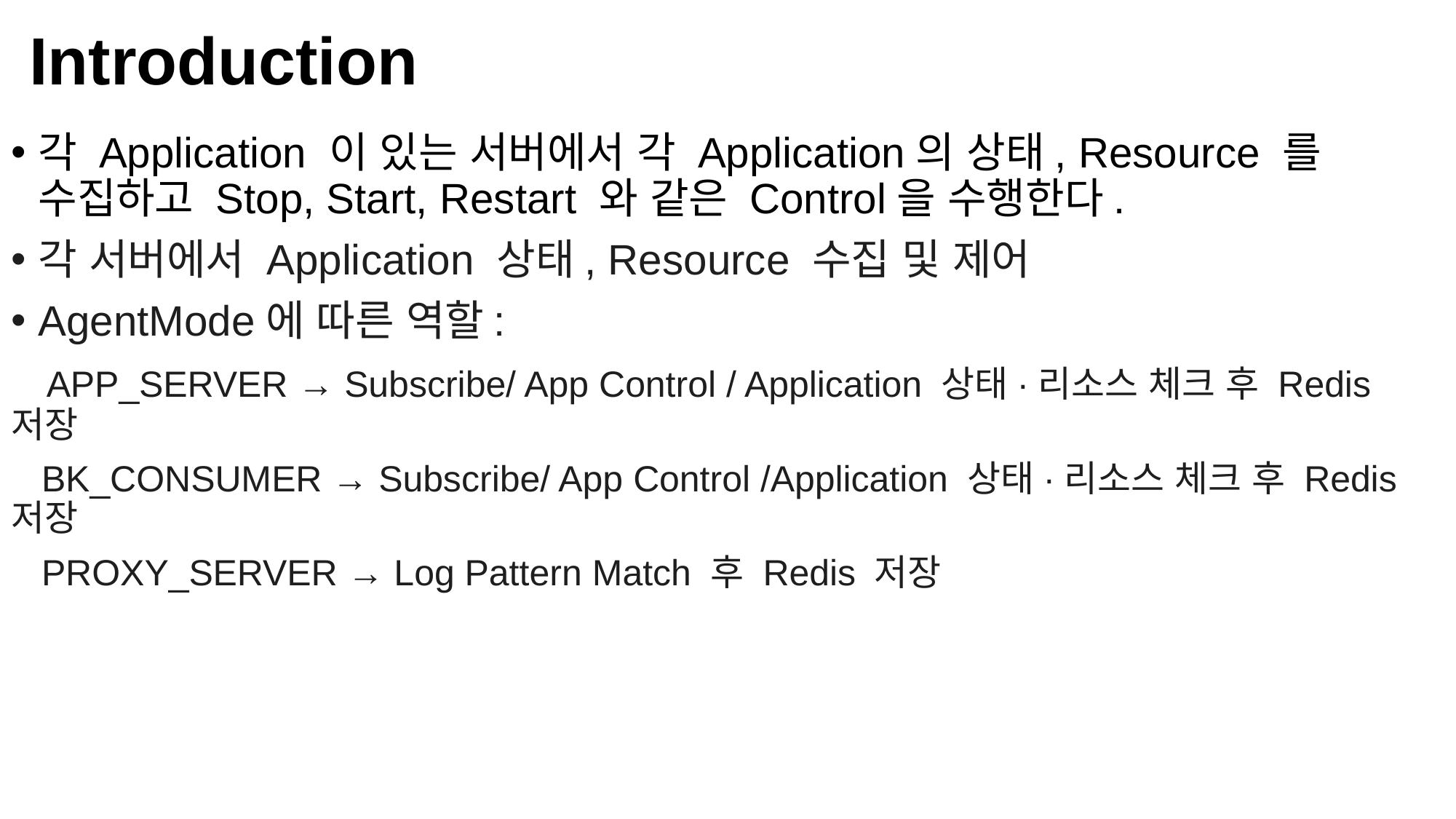

# Introduction
각 Application 이 있는 서버에서 각 Application의 상태, Resource 를 수집하고 Stop, Start, Restart 와 같은 Control을 수행한다.
각 서버에서 Application 상태, Resource 수집 및 제어
AgentMode에 따른 역할:
   APP_SERVER → Subscribe/ App Control / Application 상태·리소스 체크 후 Redis 저장
   BK_CONSUMER → Subscribe/ App Control /Application 상태·리소스 체크 후 Redis 저장
   PROXY_SERVER → Log Pattern Match 후 Redis 저장